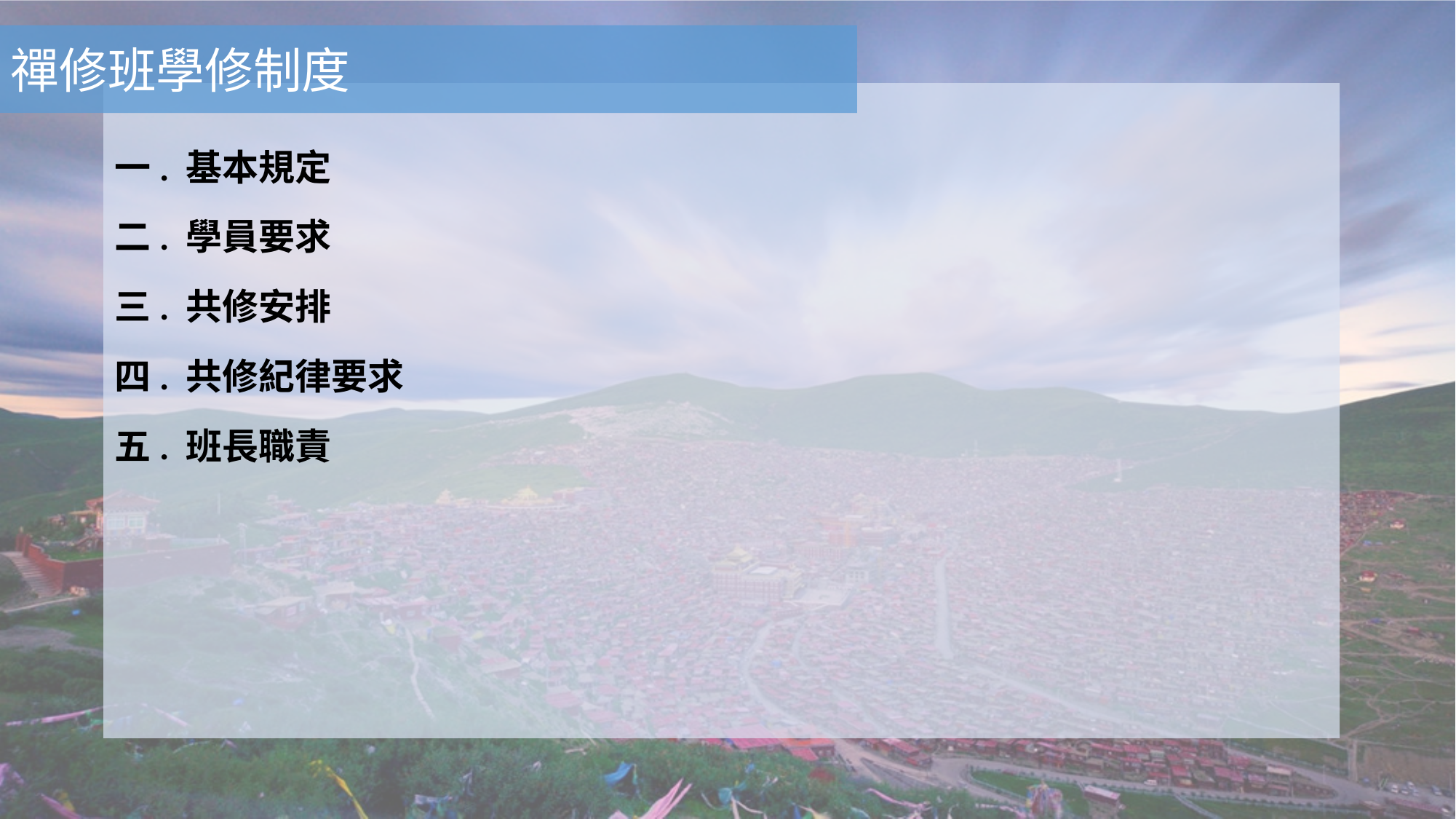

禪修班學修制度

一. 基本規定
二. 學員要求
三. 共修安排
四. 共修紀律要求
五. 班長職責